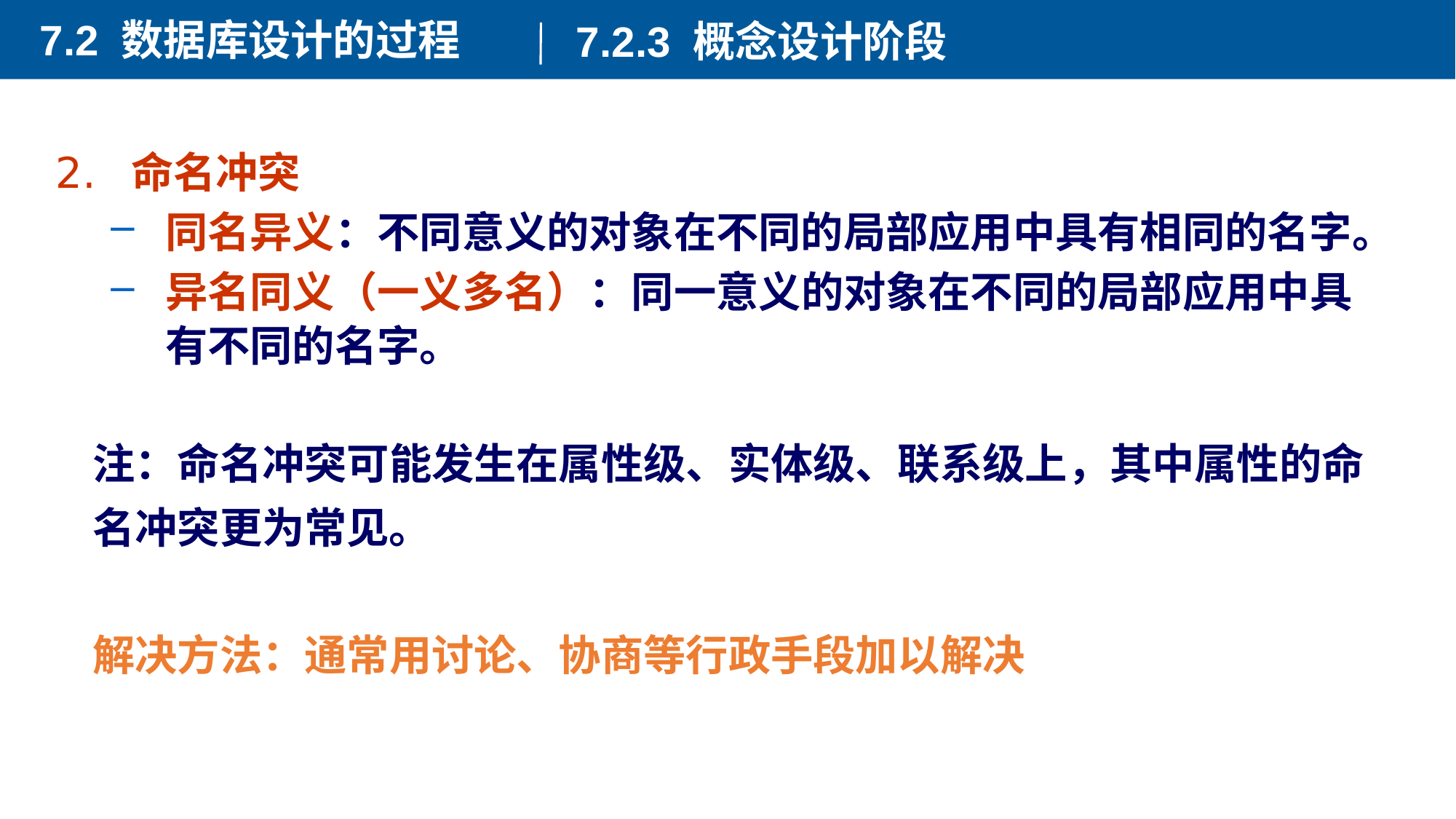

7.2 数据库设计的过程
7.2.3 概念设计阶段
2.  命名冲突
同名异义：不同意义的对象在不同的局部应用中具有相同的名字。
异名同义（一义多名）：同一意义的对象在不同的局部应用中具有不同的名字。
注：命名冲突可能发生在属性级、实体级、联系级上，其中属性的命名冲突更为常见。
解决方法：通常用讨论、协商等行政手段加以解决